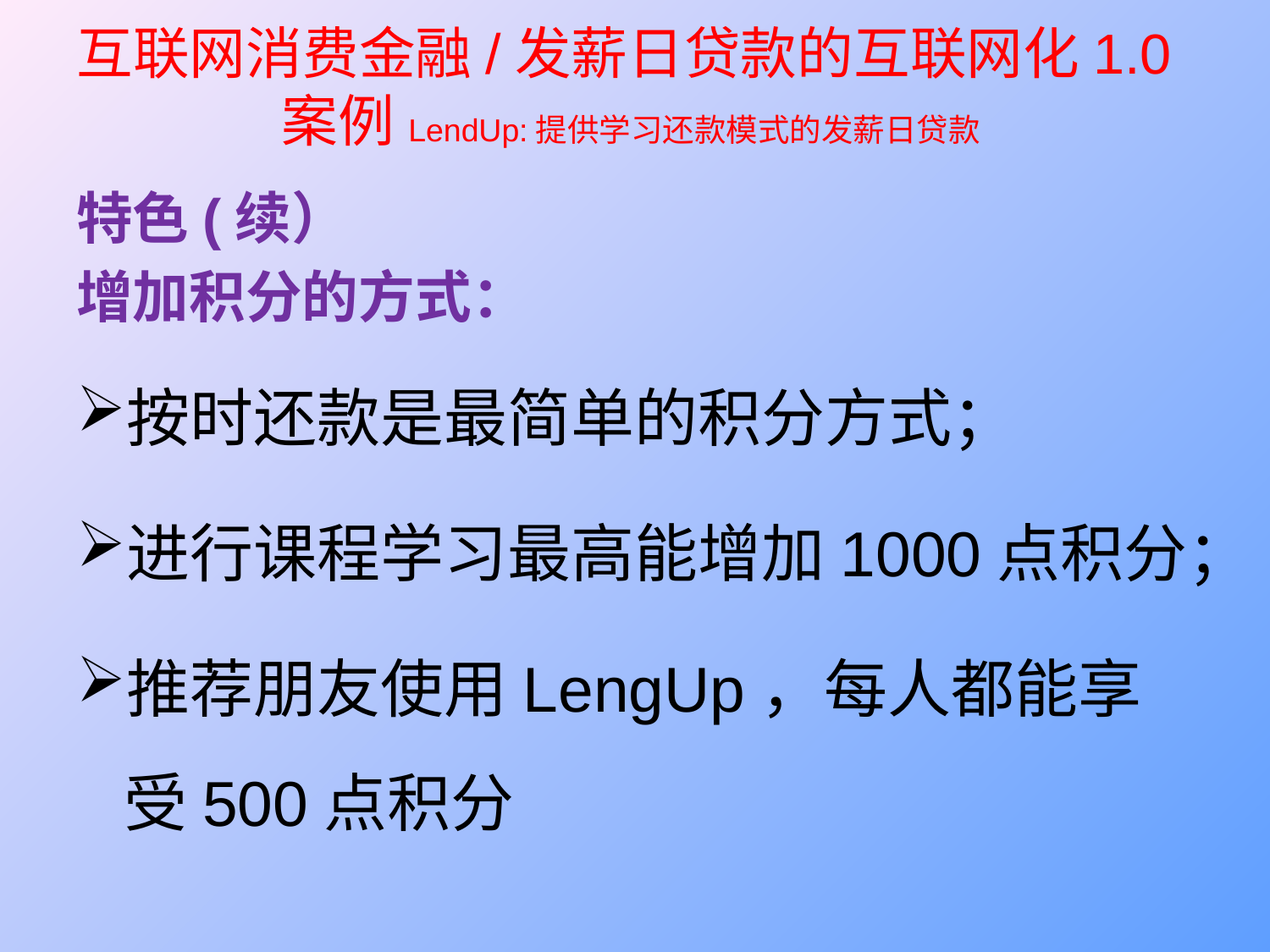

# 互联网消费金融/发薪日贷款的互联网化1.0案例LendUp:提供学习还款模式的发薪日贷款
特色(续）
增加积分的方式：
按时还款是最简单的积分方式；
进行课程学习最高能增加1000点积分；
推荐朋友使用LengUp，每人都能享受500点积分